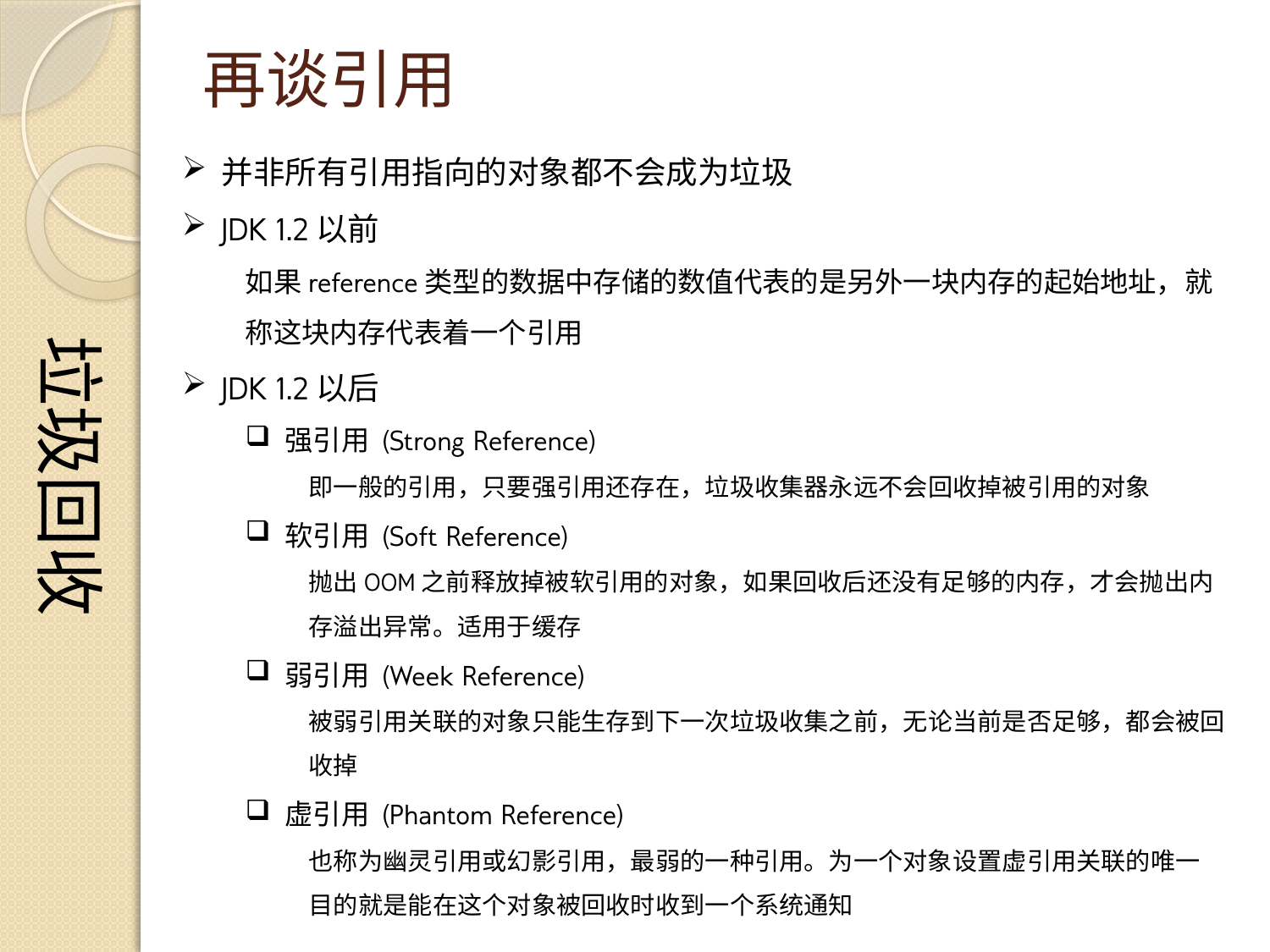

垃圾回收
# 再谈引用
并非所有引用指向的对象都不会成为垃圾
JDK 1.2以前
如果reference类型的数据中存储的数值代表的是另外一块内存的起始地址，就称这块内存代表着一个引用
JDK 1.2以后
强引用 (Strong Reference)
即一般的引用，只要强引用还存在，垃圾收集器永远不会回收掉被引用的对象
软引用 (Soft Reference)
抛出OOM之前释放掉被软引用的对象，如果回收后还没有足够的内存，才会抛出内存溢出异常。适用于缓存
弱引用 (Week Reference)
被弱引用关联的对象只能生存到下一次垃圾收集之前，无论当前是否足够，都会被回收掉
虚引用 (Phantom Reference)
也称为幽灵引用或幻影引用，最弱的一种引用。为一个对象设置虚引用关联的唯一 目的就是能在这个对象被回收时收到一个系统通知